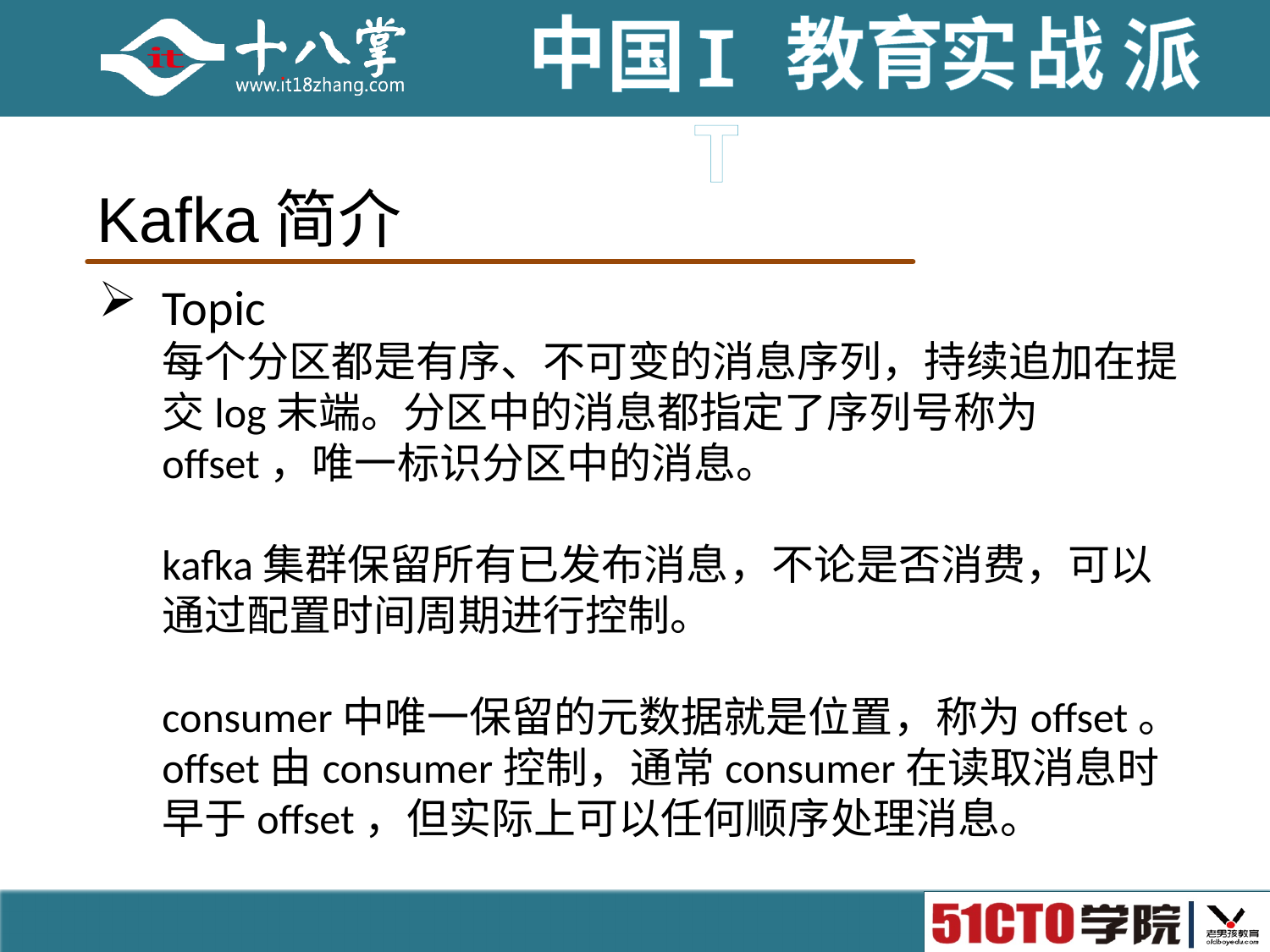

# Kafka简介
Topic
每个分区都是有序、不可变的消息序列，持续追加在提交log末端。分区中的消息都指定了序列号称为offset，唯一标识分区中的消息。
kafka集群保留所有已发布消息，不论是否消费，可以通过配置时间周期进行控制。
consumer中唯一保留的元数据就是位置，称为offset。offset由consumer控制，通常consumer在读取消息时早于offset，但实际上可以任何顺序处理消息。